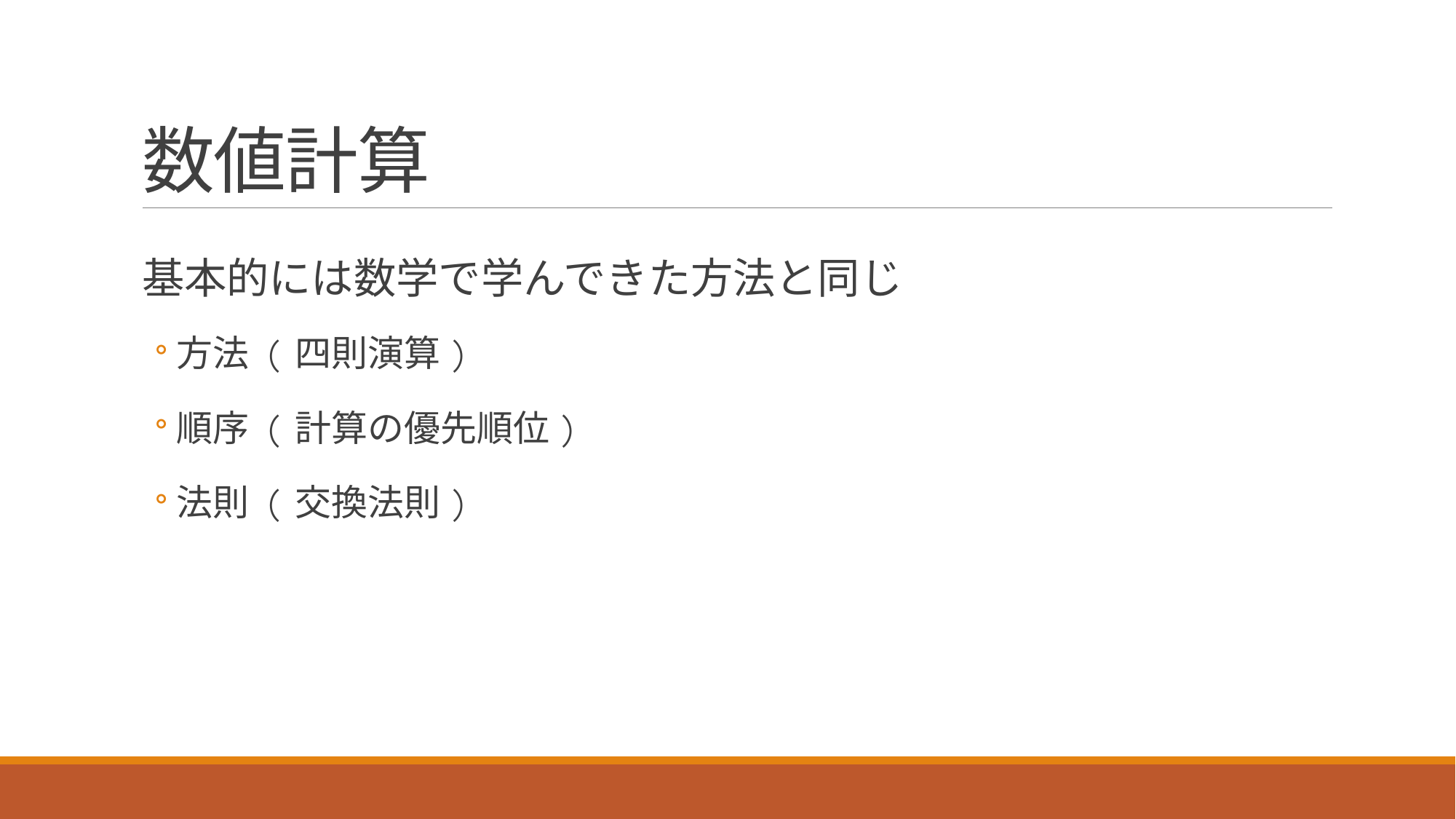

# 数値計算
基本的には数学で学んできた方法と同じ
方法 (四則演算)
順序 (計算の優先順位)
法則 (交換法則)